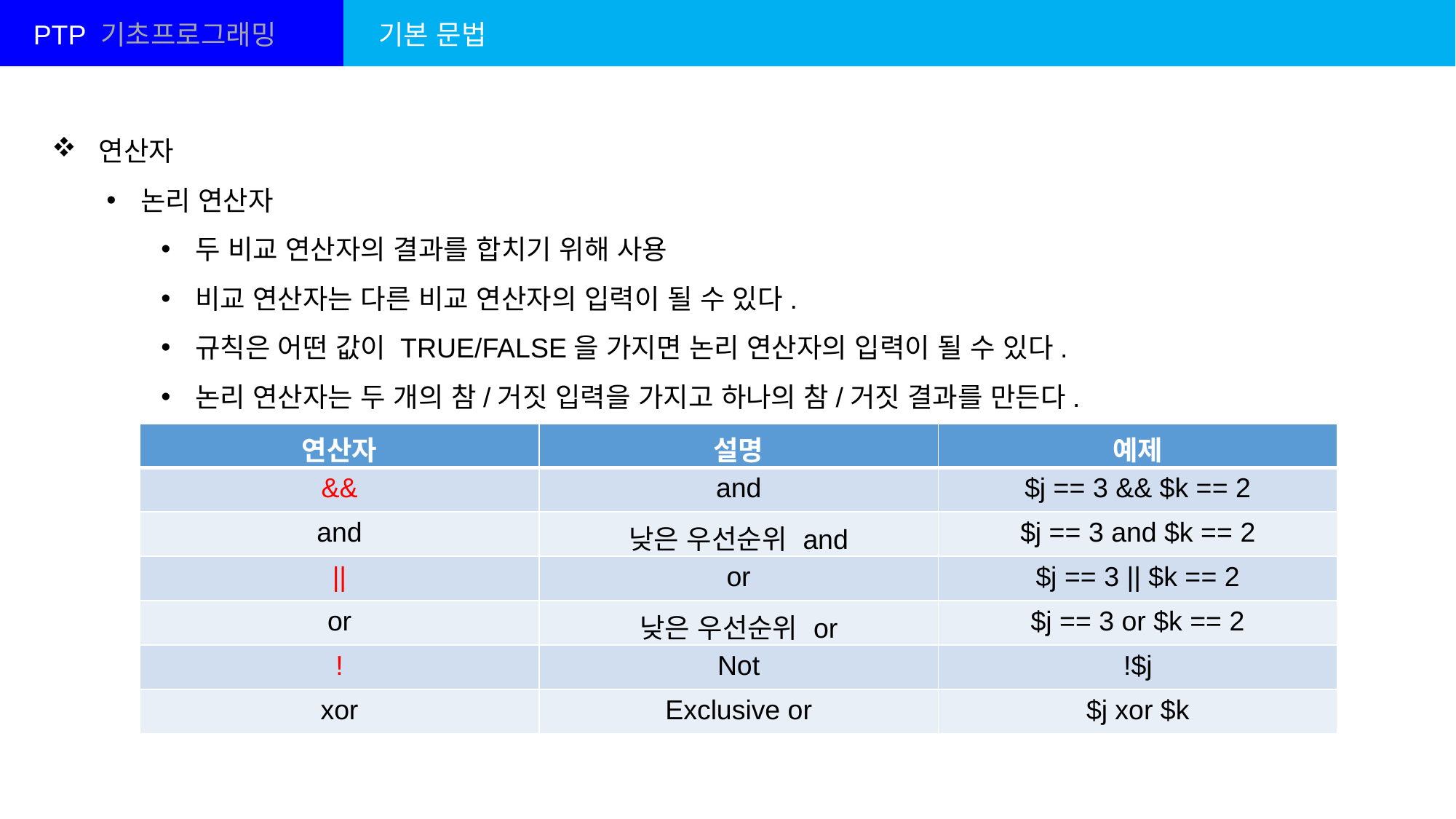

PTP 기초프로그래밍
기본 문법
 연산자
논리 연산자
두 비교 연산자의 결과를 합치기 위해 사용
비교 연산자는 다른 비교 연산자의 입력이 될 수 있다.
규칙은 어떤 값이 TRUE/FALSE을 가지면 논리 연산자의 입력이 될 수 있다.
논리 연산자는 두 개의 참/거짓 입력을 가지고 하나의 참/거짓 결과를 만든다.
| 연산자 | 설명 | 예제 |
| --- | --- | --- |
| && | and | $j == 3 && $k == 2 |
| and | 낮은 우선순위 and | $j == 3 and $k == 2 |
| || | or | $j == 3 || $k == 2 |
| or | 낮은 우선순위 or | $j == 3 or $k == 2 |
| ! | Not | !$j |
| xor | Exclusive or | $j xor $k |